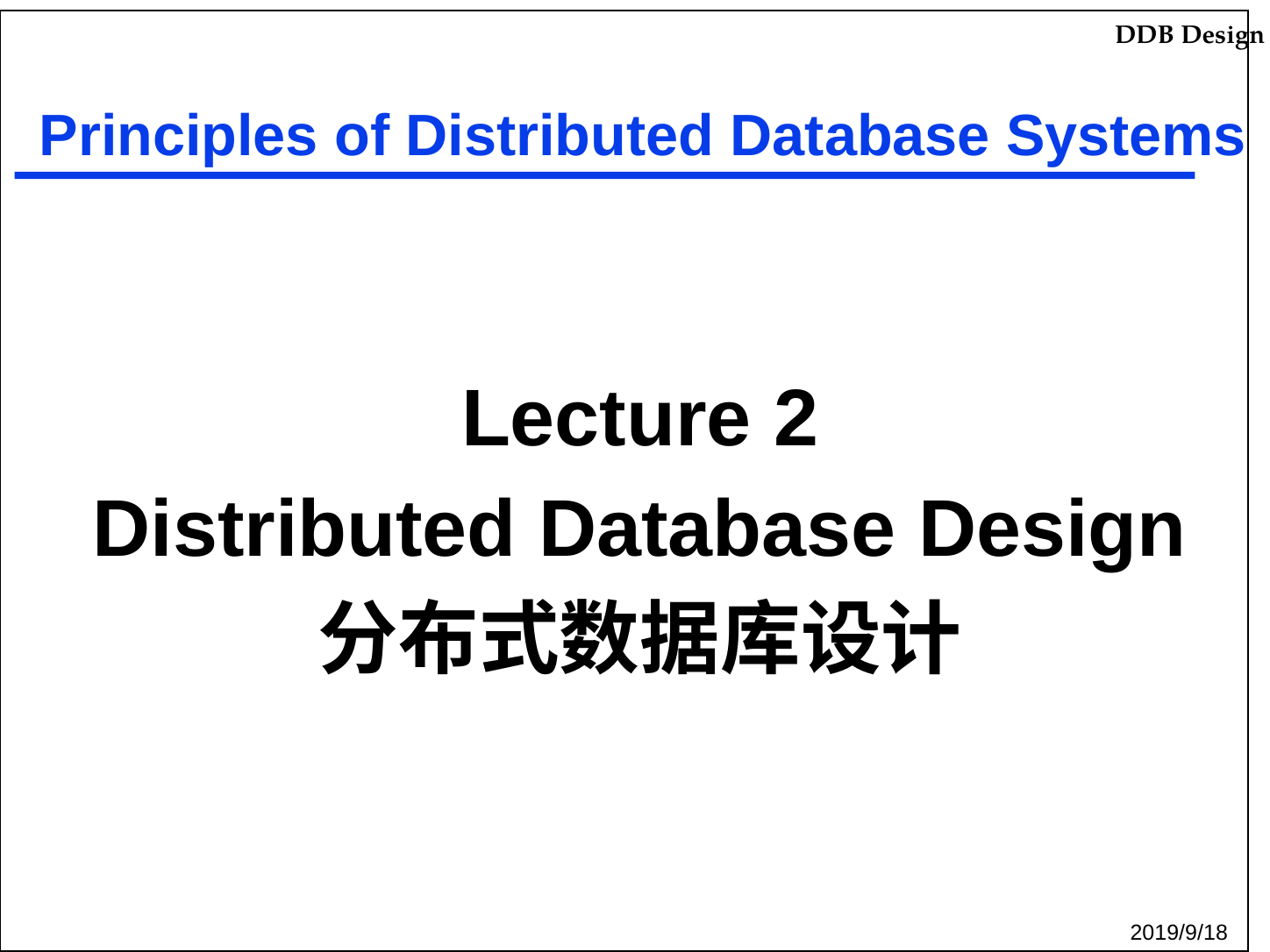

# Principles of Distributed Database Systems

Lecture 2
Distributed Database Design
分布式数据库设计